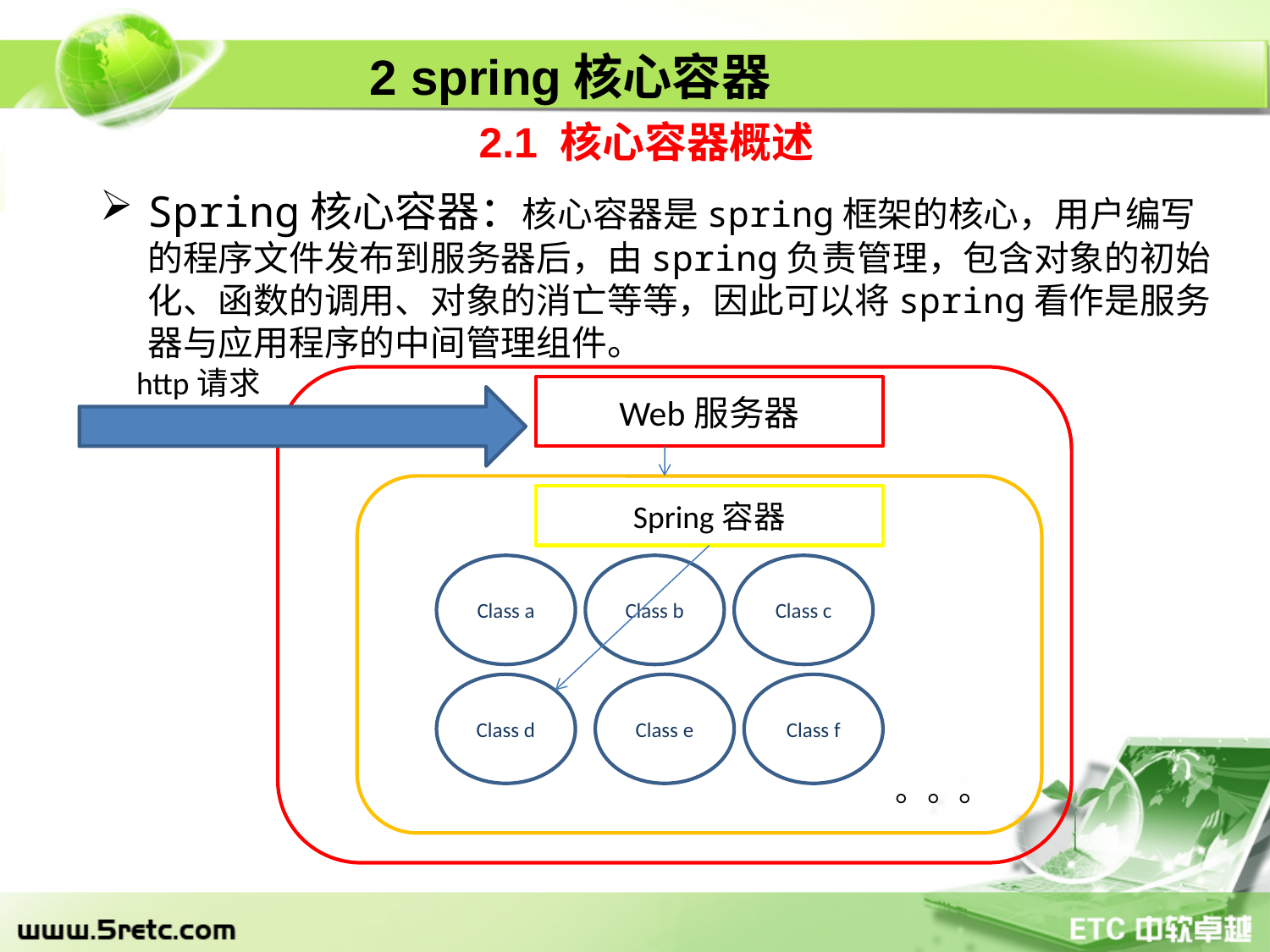

2 spring核心容器

2.1 核心容器概述
Spring核心容器：核心容器是spring框架的核心，用户编写的程序文件发布到服务器后，由spring负责管理，包含对象的初始化、函数的调用、对象的消亡等等，因此可以将spring看作是服务器与应用程序的中间管理组件。

http请求

Web服务器

Spring容器
Class a
Class b
Class c
Class d
Class e
Class f
。。。